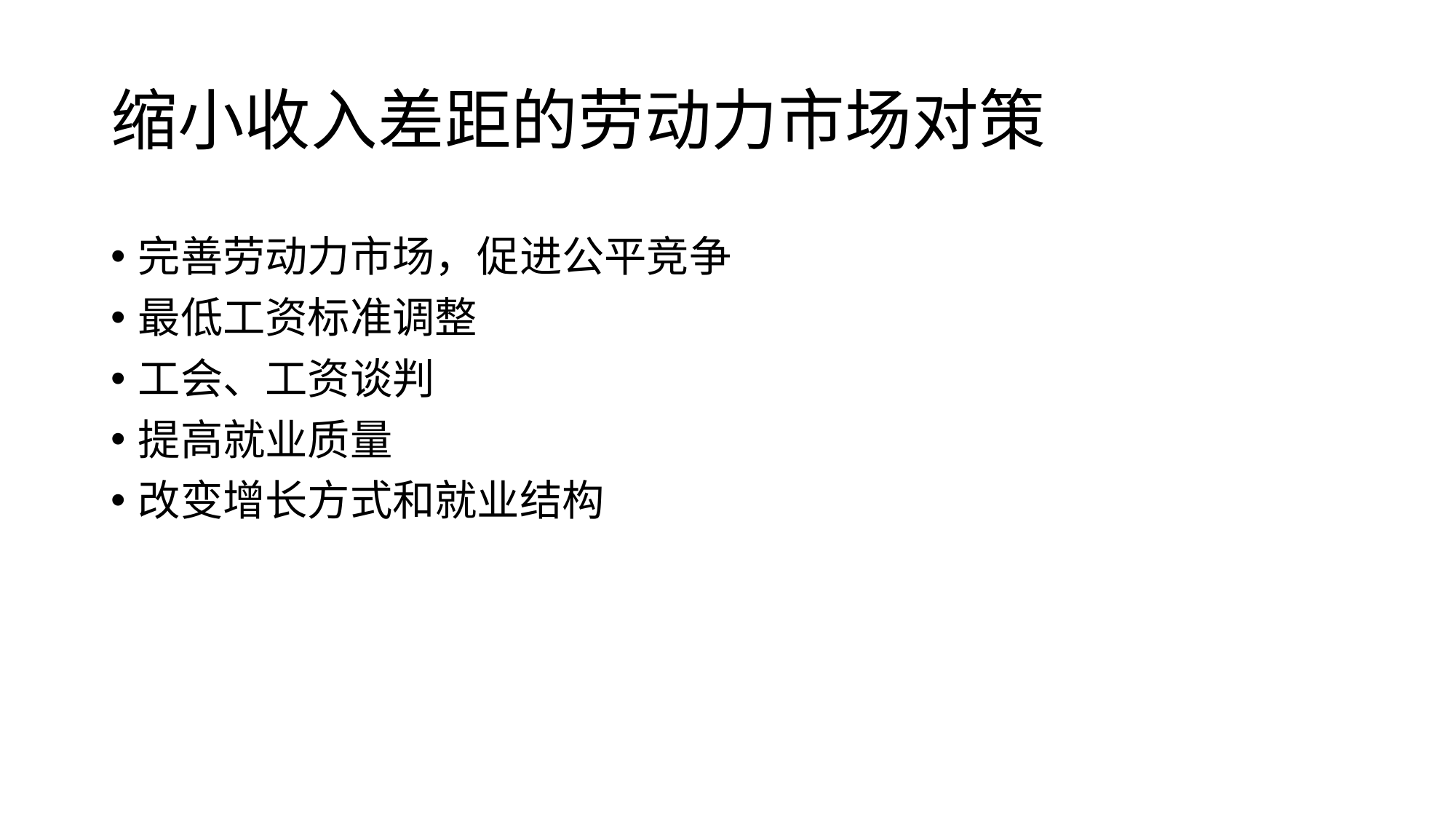

# 缩小收入差距的劳动力市场对策
完善劳动力市场，促进公平竞争
最低工资标准调整
工会、工资谈判
提高就业质量
改变增长方式和就业结构